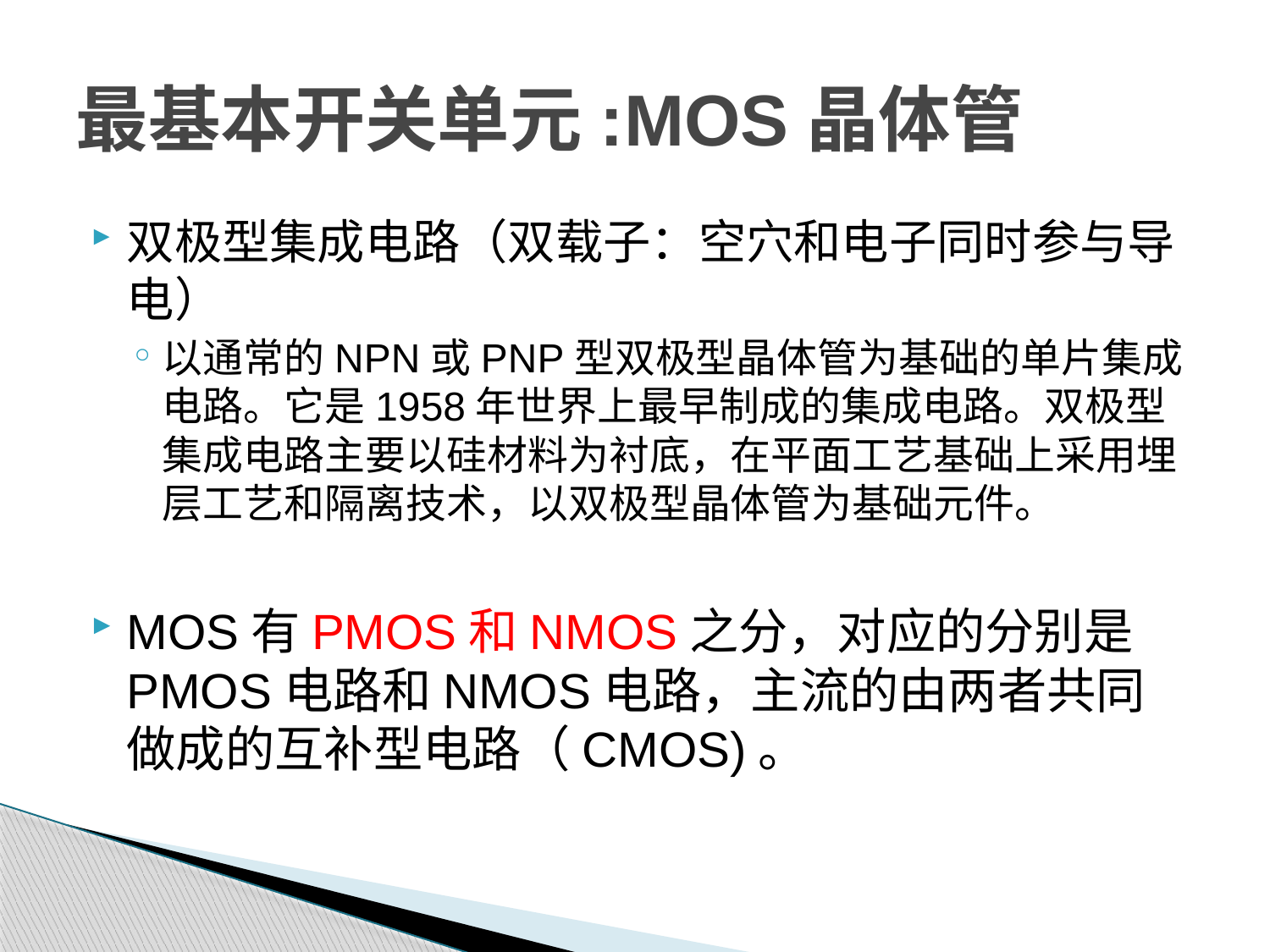

# 最基本开关单元:MOS晶体管
双极型集成电路（双载子：空穴和电子同时参与导电）
以通常的NPN或PNP型双极型晶体管为基础的单片集成电路。它是1958年世界上最早制成的集成电路。双极型集成电路主要以硅材料为衬底，在平面工艺基础上采用埋层工艺和隔离技术，以双极型晶体管为基础元件。

MOS有PMOS和NMOS之分，对应的分别是PMOS电路和NMOS电路，主流的由两者共同做成的互补型电路（CMOS)。